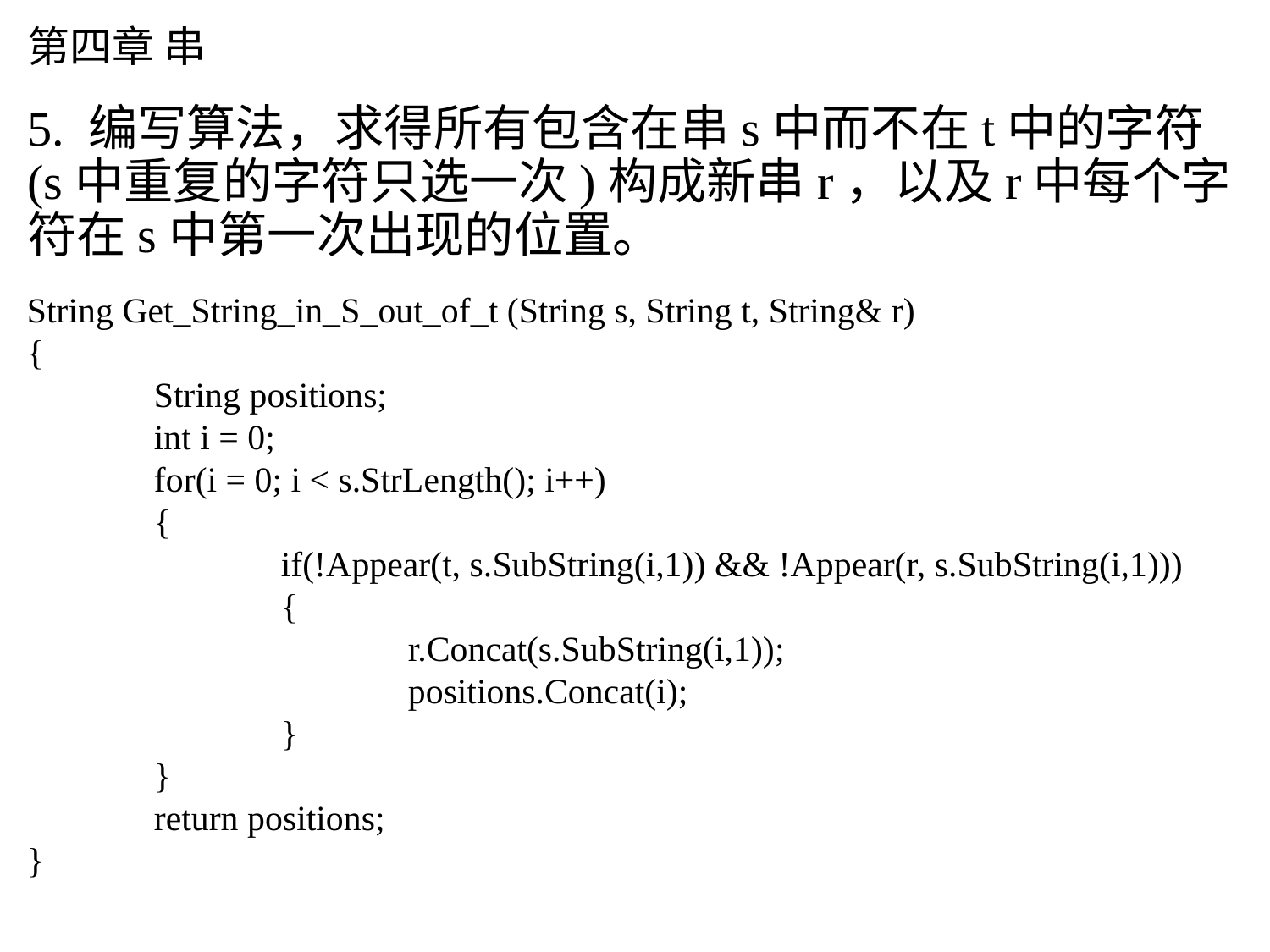

# 第四章 串
5. 编写算法，求得所有包含在串s中而不在t中的字符(s中重复的字符只选一次)构成新串r，以及r中每个字符在s中第一次出现的位置。
String Get_String_in_S_out_of_t (String s, String t, String& r)
{
	String positions;
	int i = 0;
	for(i = 0; i < s.StrLength(); i++)
	{
		if(!Appear(t, s.SubString(i,1)) && !Appear(r, s.SubString(i,1)))
		{
			r.Concat(s.SubString(i,1));
			positions.Concat(i);
		}
	}
	return positions;
}